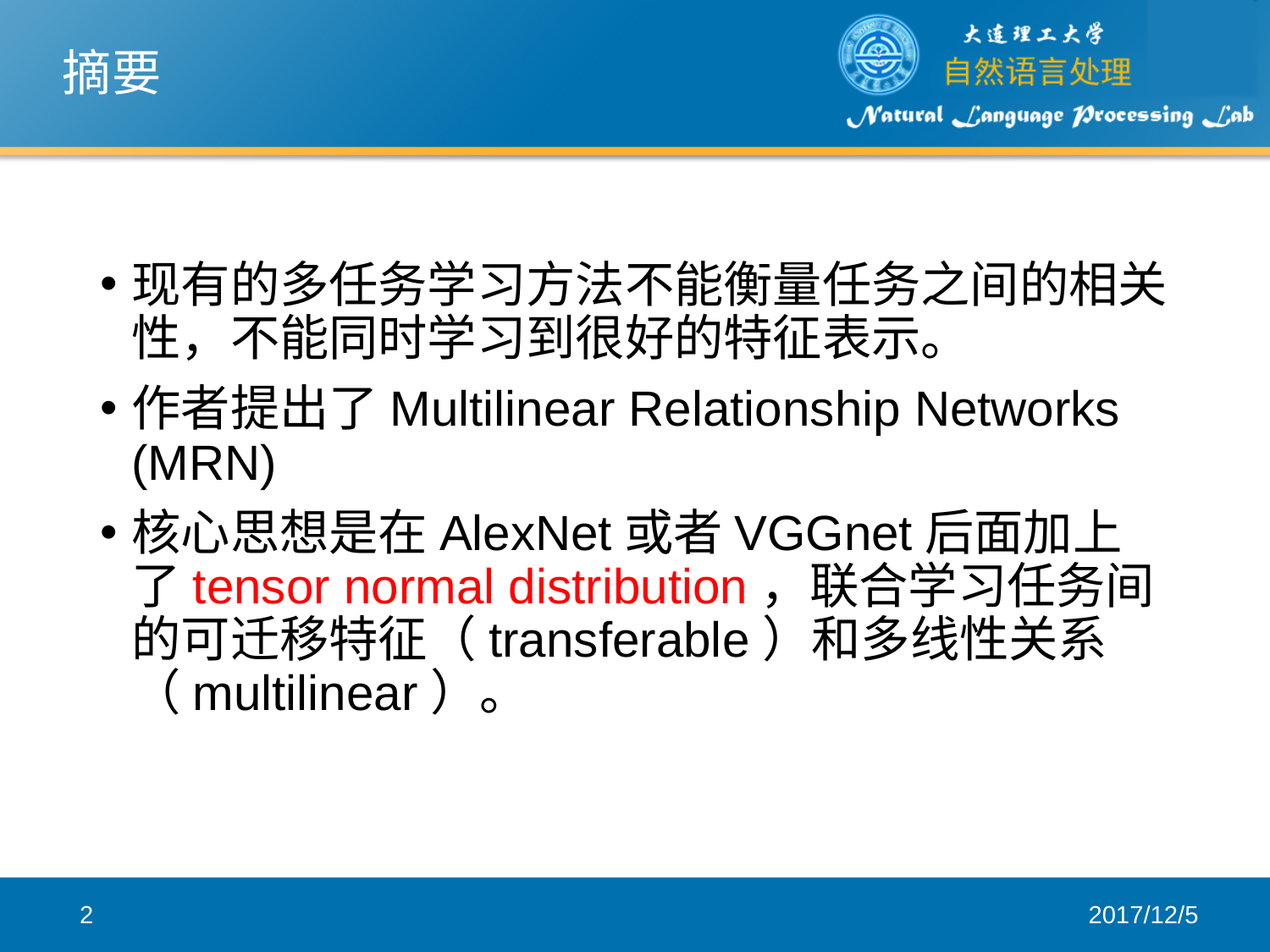

# 摘要
现有的多任务学习方法不能衡量任务之间的相关性，不能同时学习到很好的特征表示。
作者提出了Multilinear Relationship Networks (MRN)
核心思想是在AlexNet或者VGGnet后面加上了tensor normal distribution，联合学习任务间的可迁移特征（transferable）和多线性关系（multilinear）。
2
2017/12/5